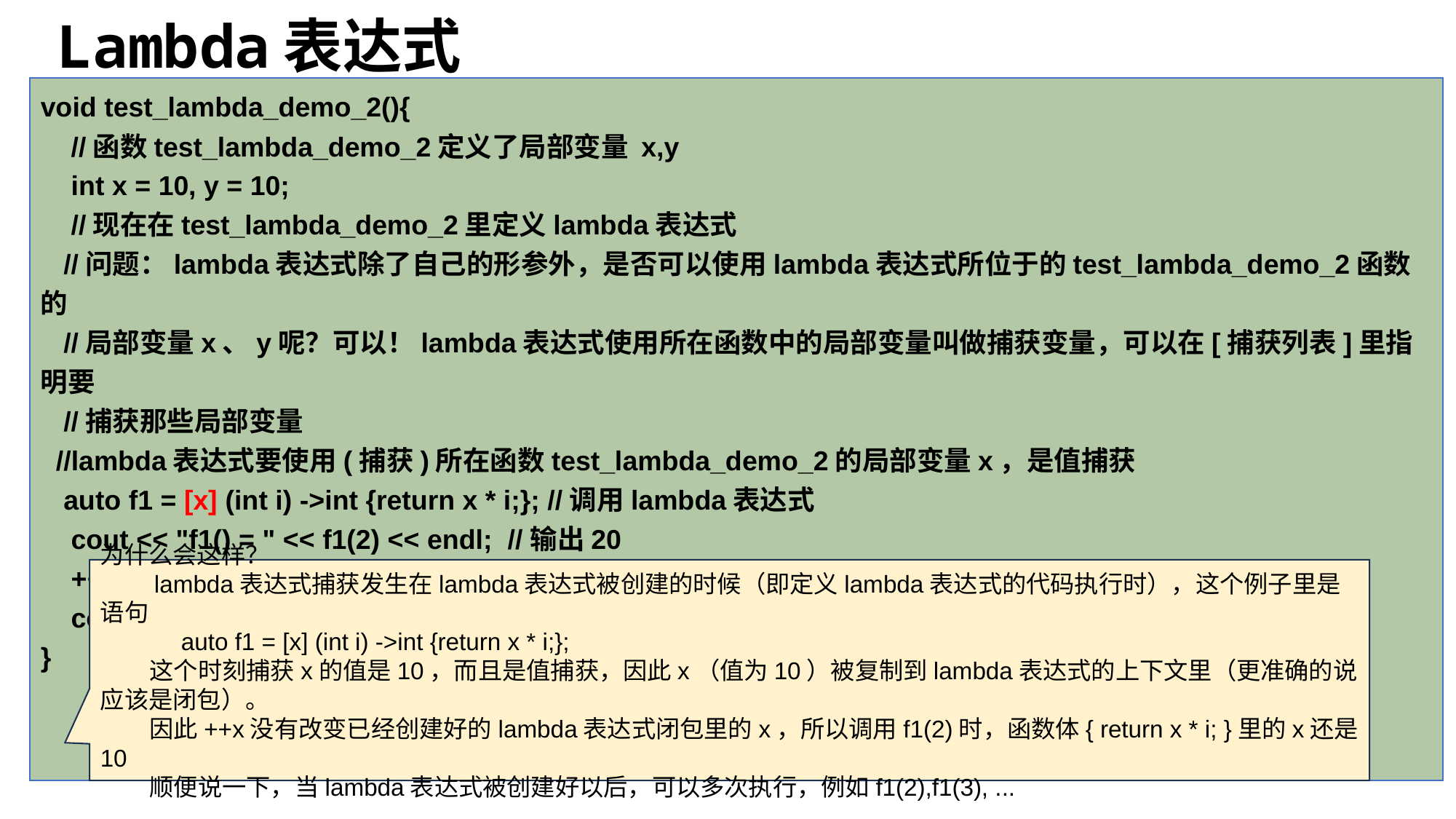

# Lambda表达式
void test_lambda_demo_2(){
    //函数test_lambda_demo_2定义了局部变量 x,y
    int x = 10, y = 10;
    //现在在test_lambda_demo_2里定义lambda表达式
   //问题：lambda表达式除了自己的形参外，是否可以使用lambda表达式所位于的test_lambda_demo_2函数的
   //局部变量x、y呢？可以！lambda表达式使用所在函数中的局部变量叫做捕获变量，可以在[捕获列表]里指明要
   //捕获那些局部变量
  //lambda表达式要使用(捕获)所在函数test_lambda_demo_2的局部变量x，是值捕获
   auto f1 = [x] (int i) ->int {return x * i;}; //调用lambda表达式
    cout << "f1() = " << f1(2) << endl;  //输出20
    ++x;    //函数test_lambda_demo_2定义了局部变量 x变了
    cout << "f1() = " << f1(2) << endl;  //还是输出20，而不是22
}
为什么会这样？
        lambda表达式捕获发生在lambda表达式被创建的时候（即定义lambda表达式的代码执行时），这个例子里是语句
            auto f1 = [x] (int i) ->int {return x * i;};
        这个时刻捕获x的值是10，而且是值捕获，因此x（值为10）被复制到lambda表达式的上下文里（更准确的说应该是闭包）。
        因此++x没有改变已经创建好的lambda表达式闭包里的x，所以调用f1(2)时，函数体{ return x * i; }里的x还是10
        顺便说一下，当lambda表达式被创建好以后，可以多次执行，例如f1(2),f1(3), ...